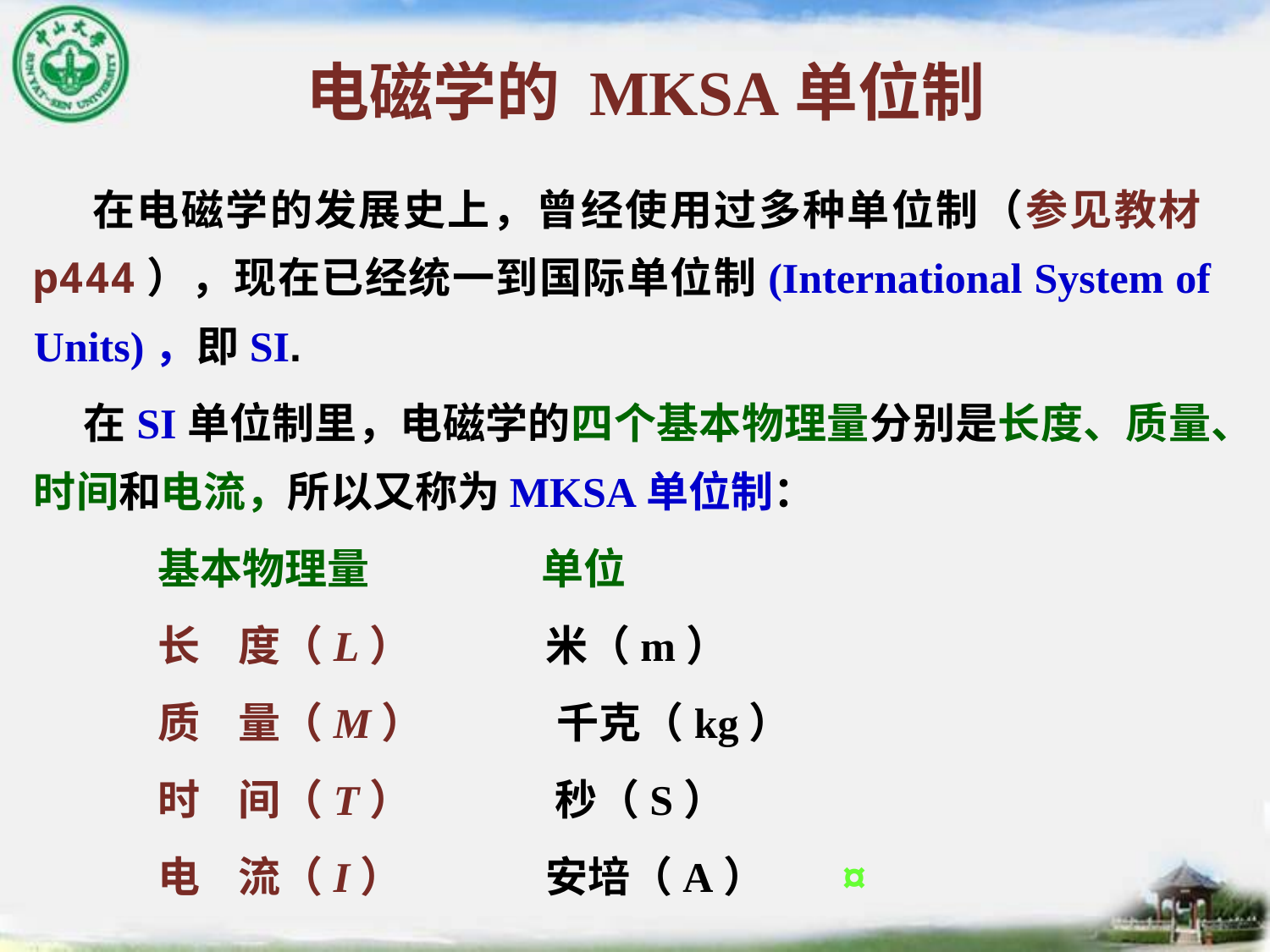

# 电磁学的 MKSA单位制
    在电磁学的发展史上，曾经使用过多种单位制（参见教材p444），现在已经统一到国际单位制(International System of Units)，即SI.
    在SI单位制里，电磁学的四个基本物理量分别是长度、质量、时间和电流，所以又称为MKSA单位制：
            基本物理量                  单位
            长    度（L）                 米（m）
            质    量（M）              千克（kg）
            时    间（T）               秒（S）
            电    流（I）               安培（A）       ¤

2